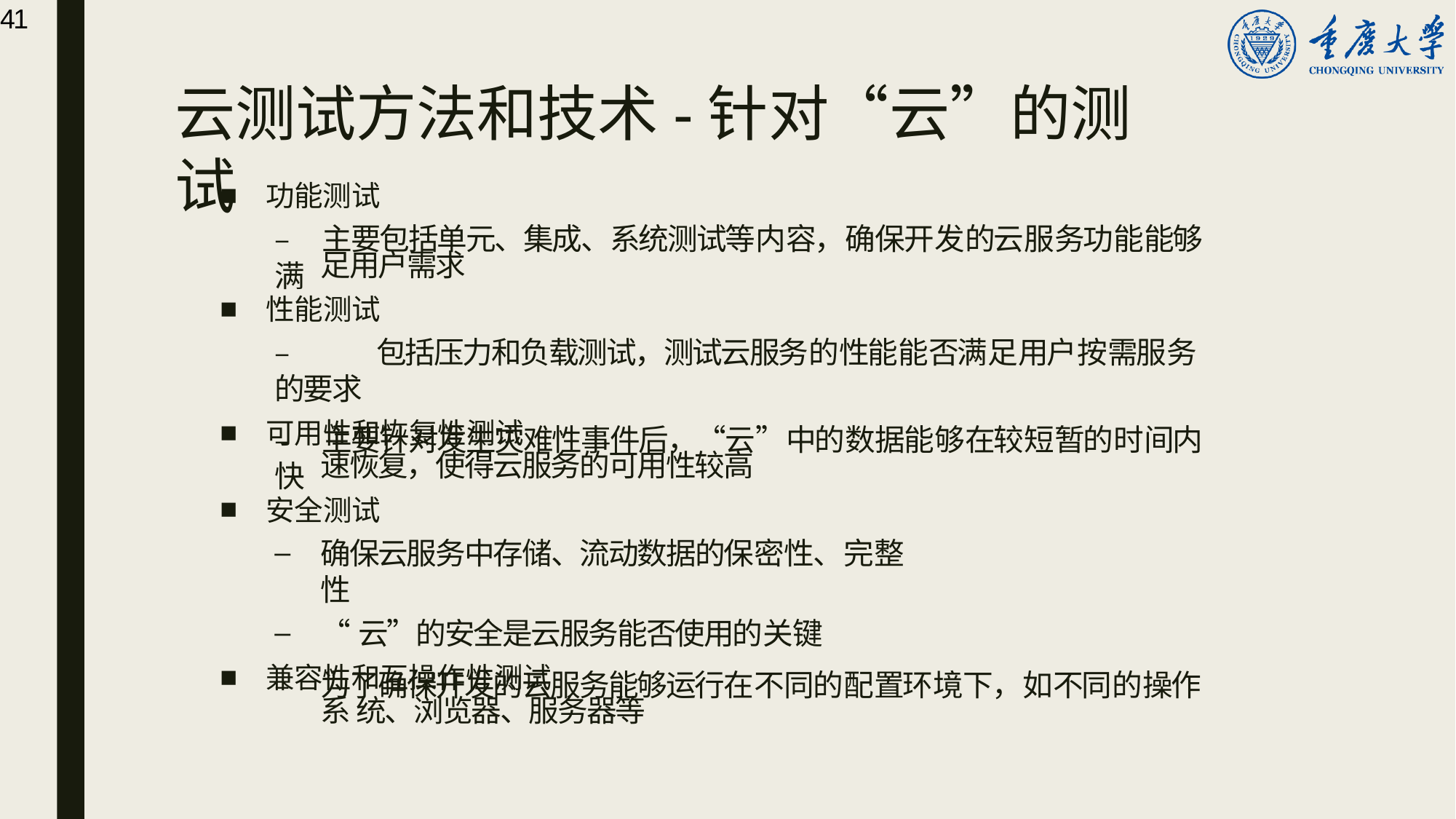

41
# 云测试方法和技术-针对“云”的测试
功能测试
–	主要包括单元、集成、系统测试等内容，确保开发的云服务功能能够满
足用户需求
性能测试
–	包括压力和负载测试，测试云服务的性能能否满足用户按需服务的要求
可用性和恢复性测试
–	主要针对发生灾难性事件后，“云”中的数据能够在较短暂的时间内快
速恢复，使得云服务的可用性较高
安全测试
确保云服务中存储、流动数据的保密性、完整性
“云”的安全是云服务能否使用的关键
兼容性和互操作性测试
–	为了确保开发的云服务能够运行在不同的配置环境下，如不同的操作系 统、浏览器、服务器等